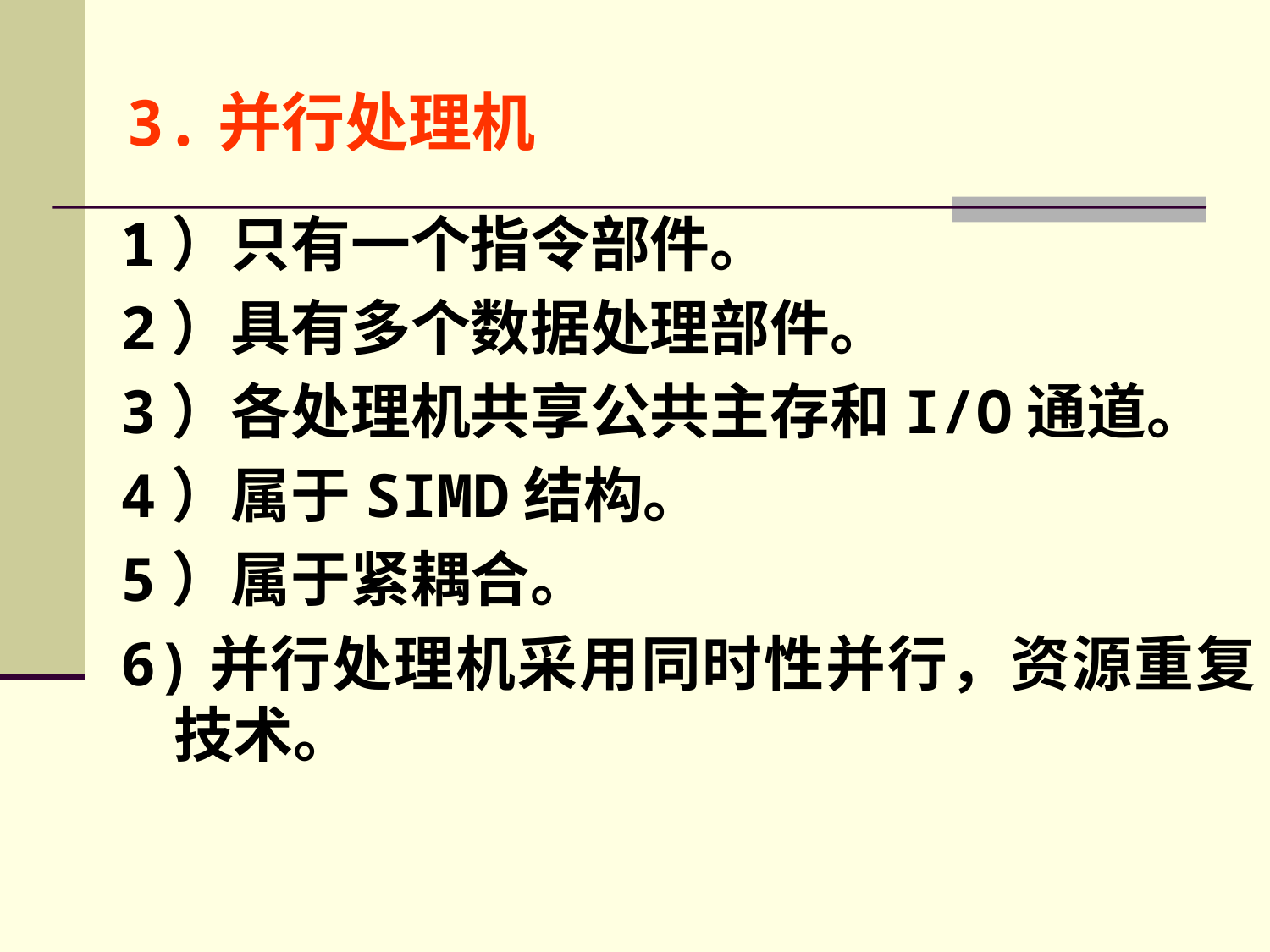

3.并行处理机

1）只有一个指令部件。
2）具有多个数据处理部件。
3）各处理机共享公共主存和I/O通道。
4）属于SIMD结构。
5）属于紧耦合。
6)并行处理机采用同时性并行，资源重复技术。
5